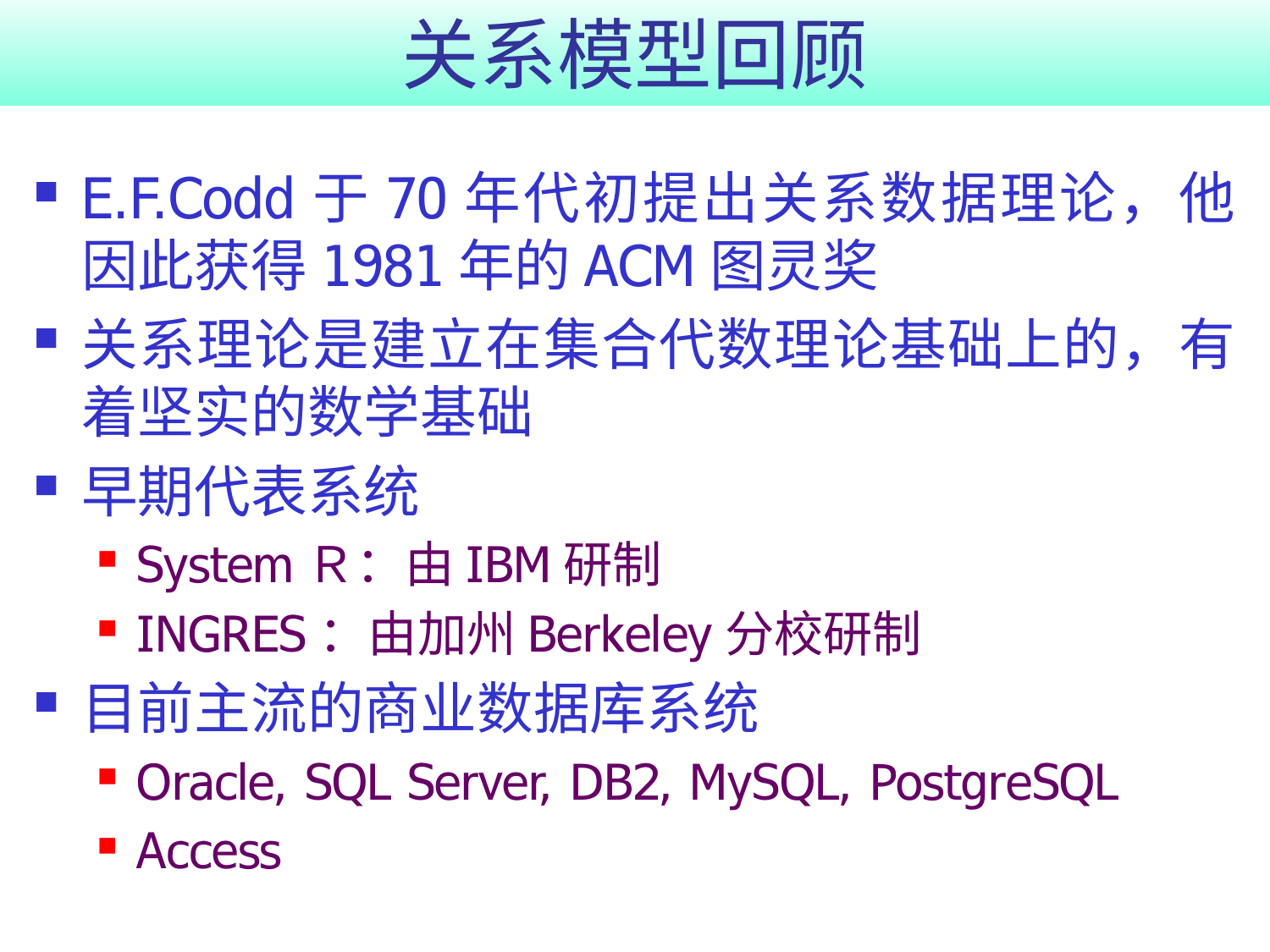

# 关系模型回顾
E.F.Codd于70年代初提出关系数据理论，他因此获得1981年的ACM图灵奖
关系理论是建立在集合代数理论基础上的，有着坚实的数学基础
早期代表系统
SystemＲ：由IBM研制
INGRES：由加州Berkeley分校研制
目前主流的商业数据库系统
Oracle, SQL Server, DB2, MySQL, PostgreSQL
Access